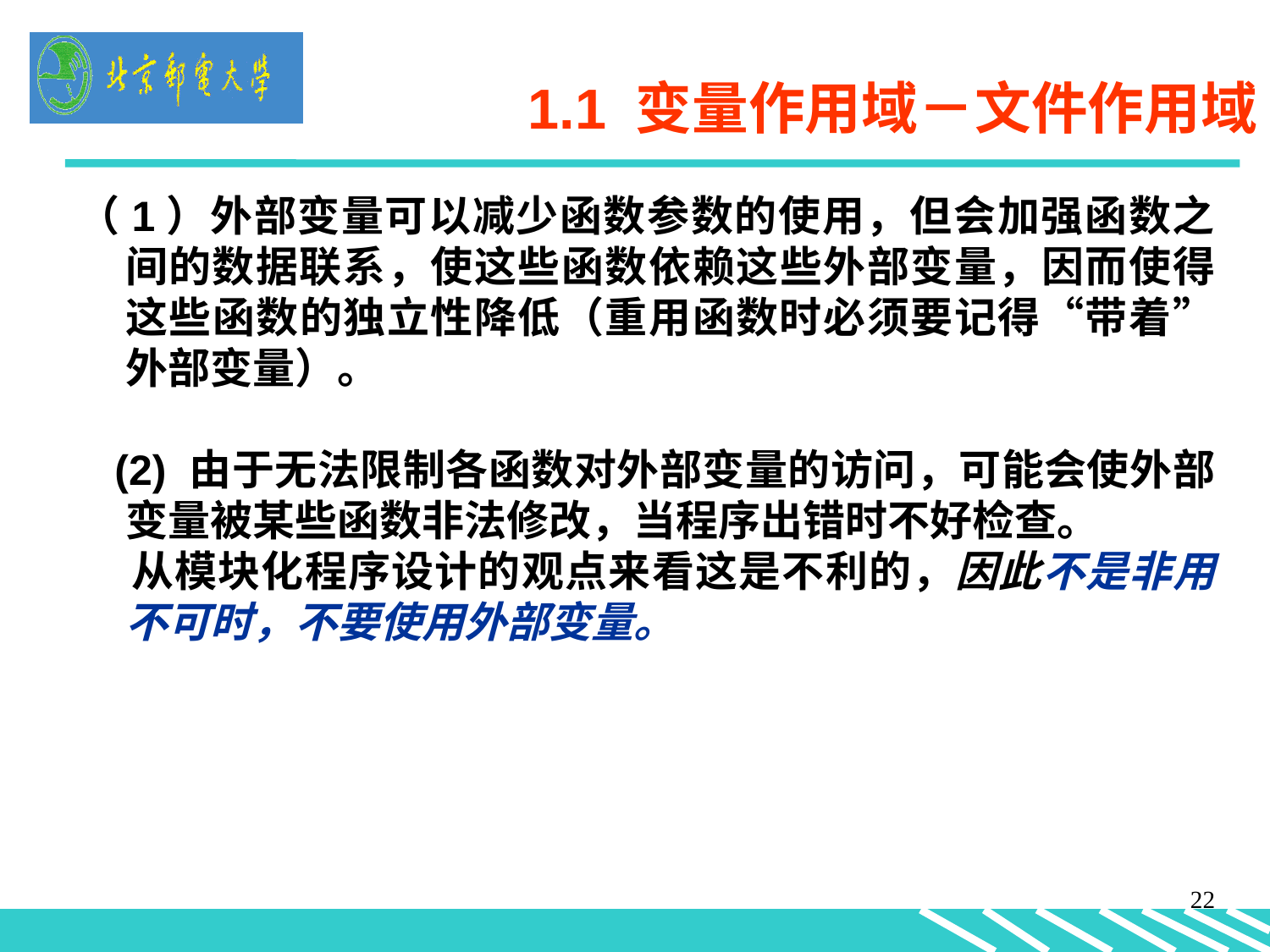

# 1.1 变量作用域－文件作用域
（1）外部变量可以减少函数参数的使用，但会加强函数之间的数据联系，使这些函数依赖这些外部变量，因而使得这些函数的独立性降低（重用函数时必须要记得“带着”外部变量）。

   (2) 由于无法限制各函数对外部变量的访问，可能会使外部变量被某些函数非法修改，当程序出错时不好检查。
    从模块化程序设计的观点来看这是不利的，因此不是非用不可时，不要使用外部变量。
22